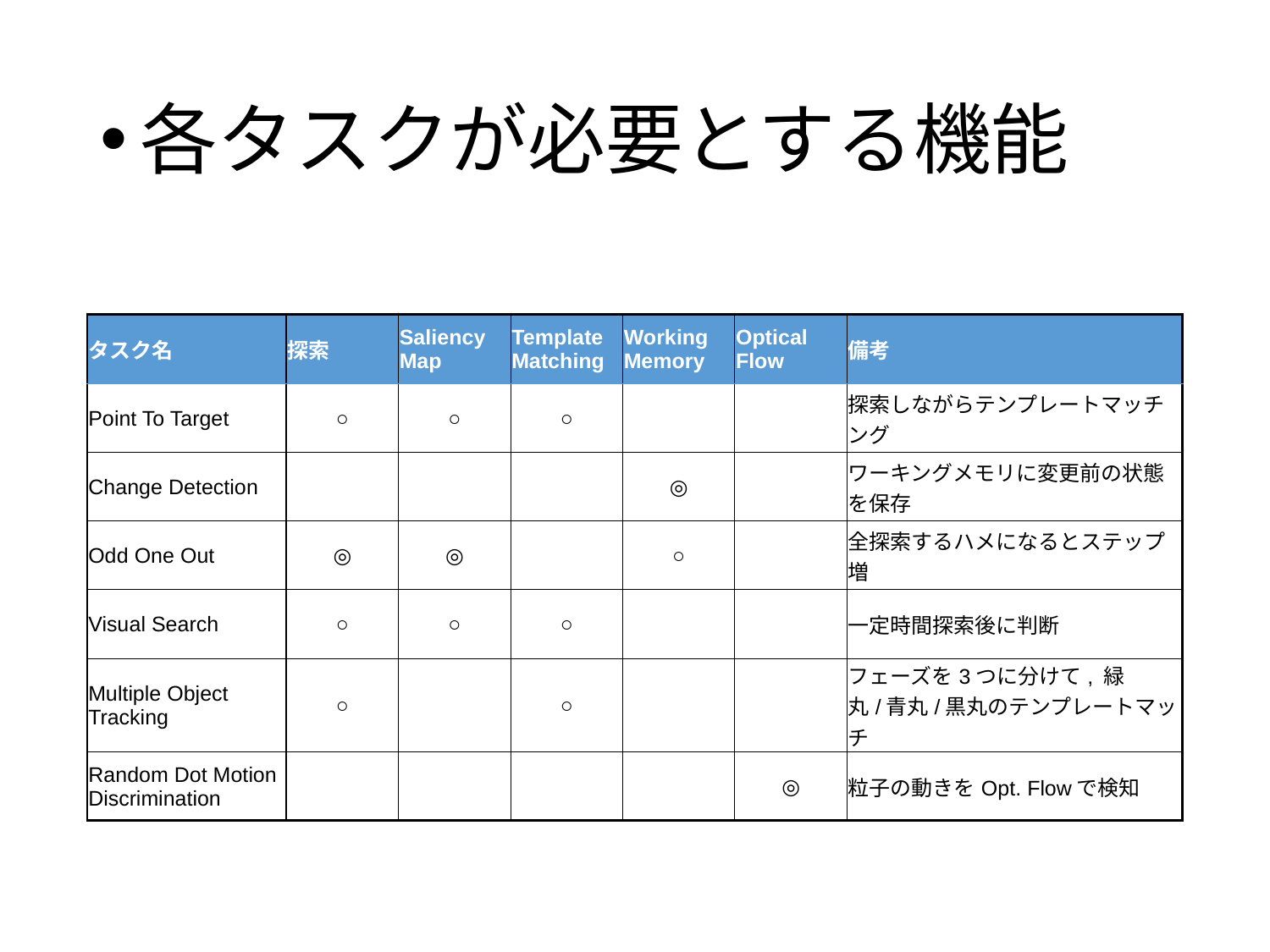

# 各タスクが必要とする機能
| タスク名 | 探索 | Saliency Map | Template Matching | Working Memory | Optical Flow | 備考 |
| --- | --- | --- | --- | --- | --- | --- |
| Point To Target | ○ | ○ | ○ |  |  | 探索しながらテンプレートマッチング |
| Change Detection |  |  |  | ◎ |  | ワーキングメモリに変更前の状態を保存 |
| Odd One Out | ◎ | ◎ |  | ○ |  | 全探索するハメになるとステップ増 |
| Visual Search | ○ | ○ | ○ |  |  | 一定時間探索後に判断 |
| Multiple Object Tracking | ○ |  | ○ |  |  | フェーズを3つに分けて, 緑丸/青丸/黒丸のテンプレートマッチ |
| Random Dot Motion Discrimination |  |  |  |  | ◎ | 粒子の動きをOpt. Flowで検知 |